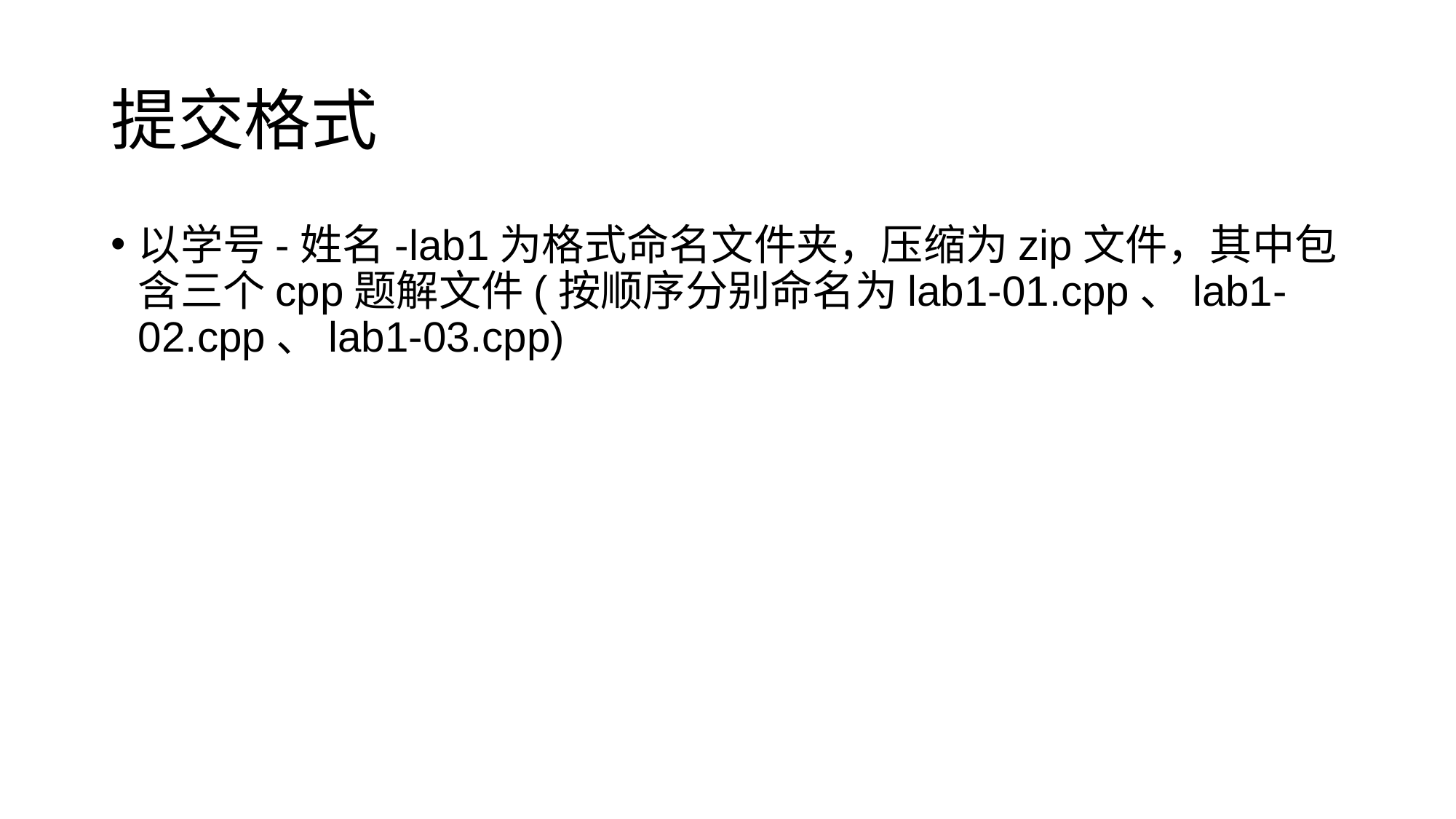

# 提交格式
以学号-姓名-lab1为格式命名文件夹，压缩为zip文件，其中包含三个cpp题解文件(按顺序分别命名为lab1-01.cpp、lab1-02.cpp、lab1-03.cpp)